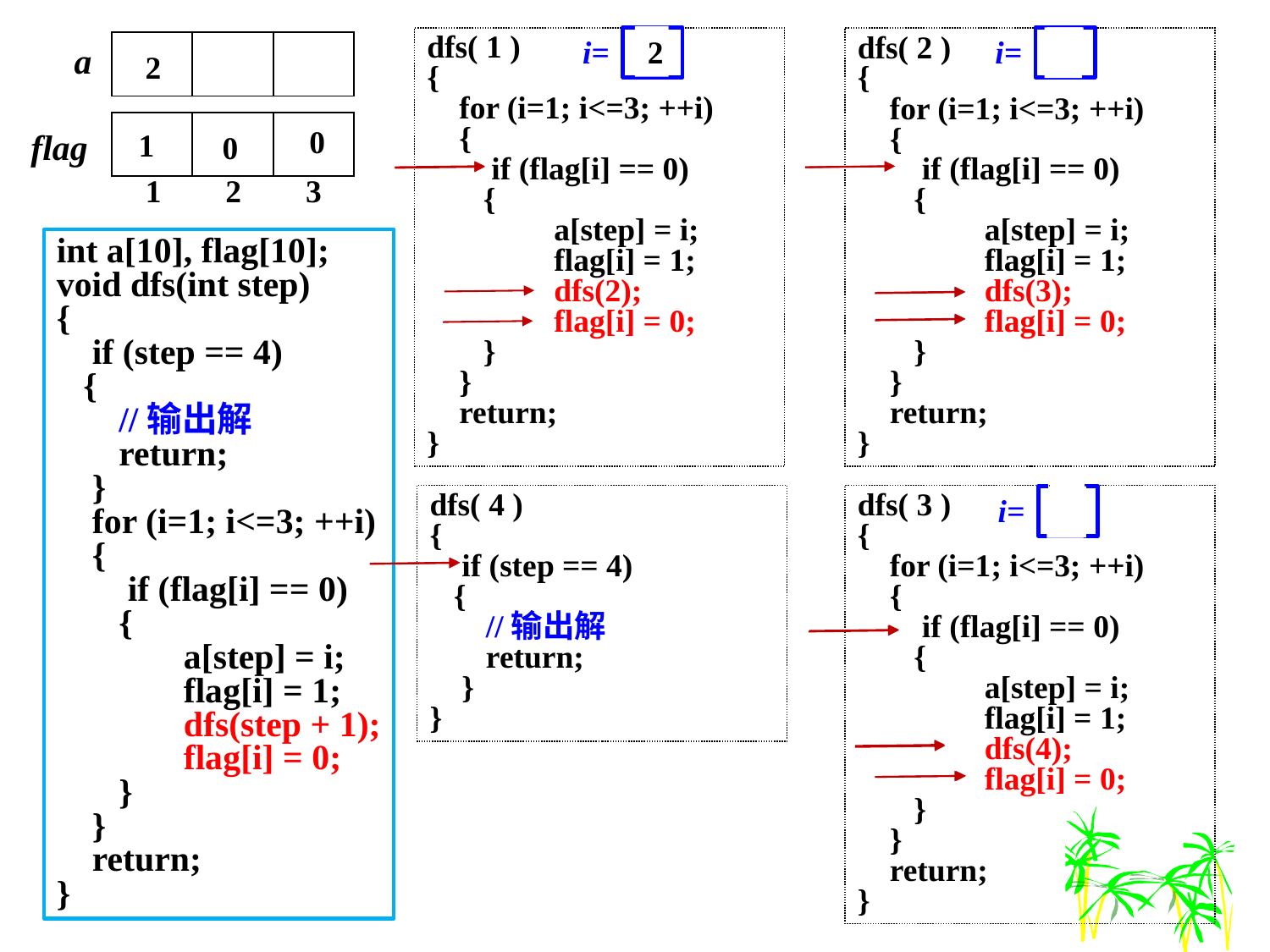

i=
2
i=

2
3

dfs( 1 )
{
    for (i=1; i<=3; ++i)
    {
        if (flag[i] == 0)
       {
	a[step] = i;
	flag[i] = 1;
	dfs(2);
	flag[i] = 0;
       }
    }
    return;
}
dfs( 2 )
{
    for (i=1; i<=3; ++i)
    {
        if (flag[i] == 0)
       {
	a[step] = i;
	flag[i] = 1;
	dfs(3);
	flag[i] = 0;
       }
    }
    return;
}
1
a
|  |  |  |
| --- | --- | --- |

2
3
3
1
2
2

| 0 | 0 | 0 |
| --- | --- | --- |
1
1
1
0
1
0
0
1
flag
1
0
0
1        2        3
int a[10], flag[10];
void dfs(int step)
{
    if (step == 4)
   {
       //输出解
       return;
    }
    for (i=1; i<=3; ++i)
    {
        if (flag[i] == 0)
       {
	a[step] = i;
	flag[i] = 1;
	dfs(step + 1);
	flag[i] = 0;
       }
    }
    return;
}
3
i=
2
dfs( 4 )
{
    if (step == 4)
   {
       //输出解
       return;
    }
}
dfs( 3 )
{
    for (i=1; i<=3; ++i)
    {
        if (flag[i] == 0)
       {
	a[step] = i;
	flag[i] = 1;
	dfs(4);
	flag[i] = 0;
       }
    }
    return;
}